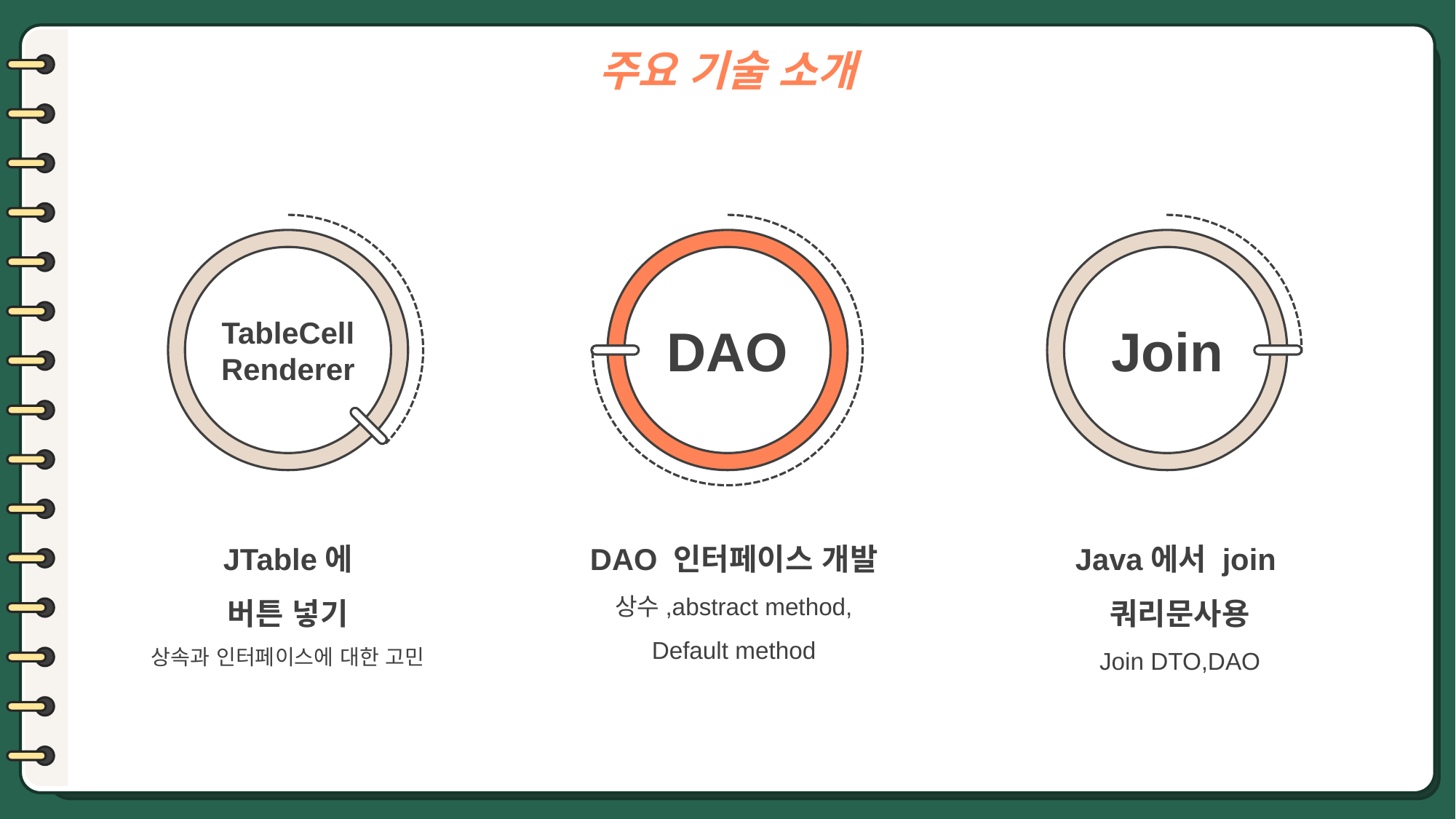

주요 기술 소개

TableCell
Renderer
DAO
Join

JTable에
버튼 넣기
상속과 인터페이스에 대한 고민
DAO 인터페이스 개발
상수,abstract method,
Default method
Java에서 join
쿼리문사용
Join DTO,DAO